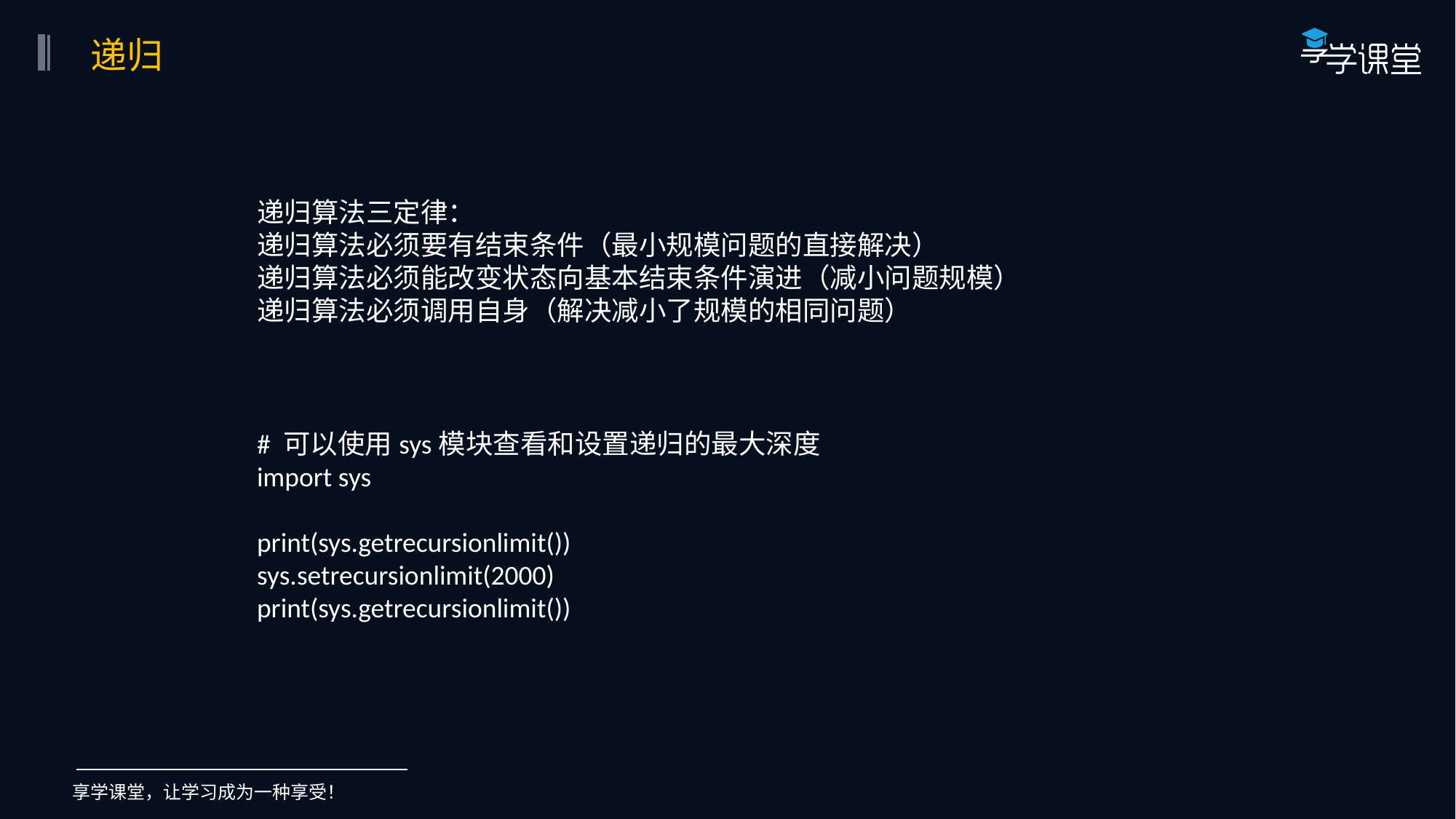

递归

递归算法三定律：
递归算法必须要有结束条件（最小规模问题的直接解决）
递归算法必须能改变状态向基本结束条件演进（减小问题规模）
递归算法必须调用自身（解决减小了规模的相同问题）
# 可以使用sys模块查看和设置递归的最大深度
import sys

print(sys.getrecursionlimit())
sys.setrecursionlimit(2000)
print(sys.getrecursionlimit())